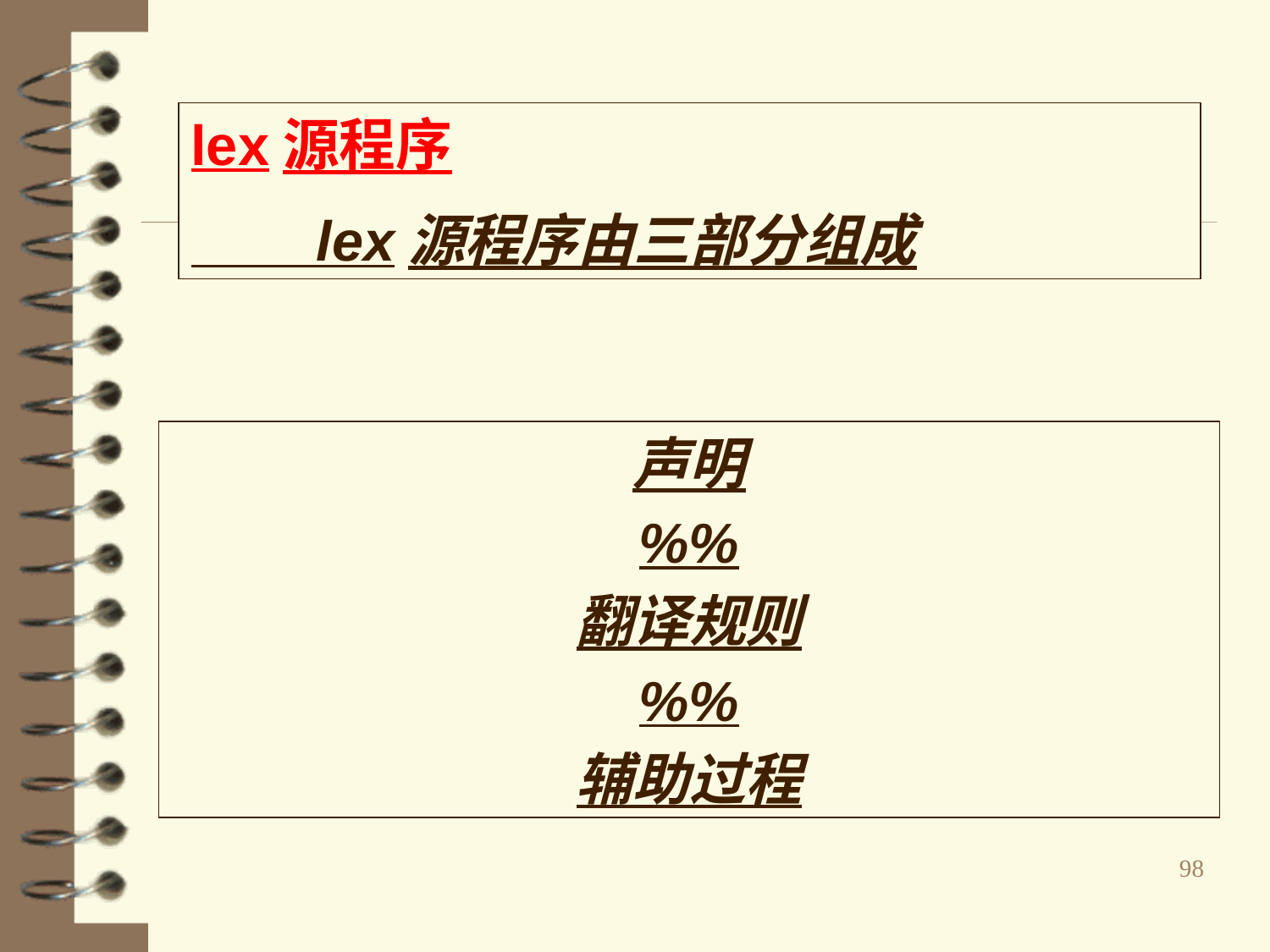

lex源程序
        lex源程序由三部分组成
声明
%%
翻译规则
%%
辅助过程
98